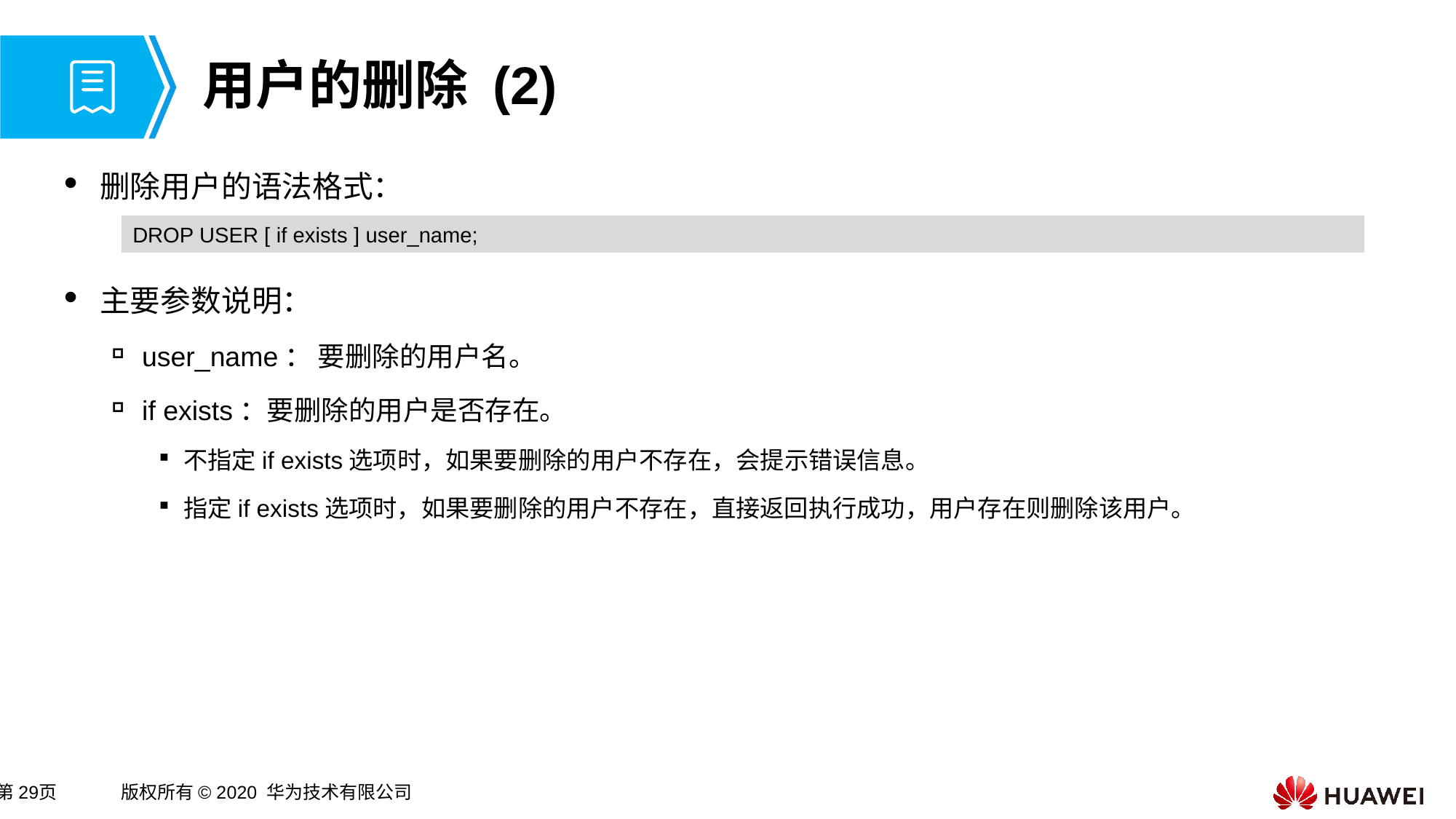

# 用户的删除 (2)
删除用户的语法格式：

主要参数说明：
user_name： 要删除的用户名。
if exists：要删除的用户是否存在。
不指定if exists选项时，如果要删除的用户不存在，会提示错误信息。
指定if exists选项时，如果要删除的用户不存在，直接返回执行成功，用户存在则删除该用户。

DROP USER [ if exists ] user_name;